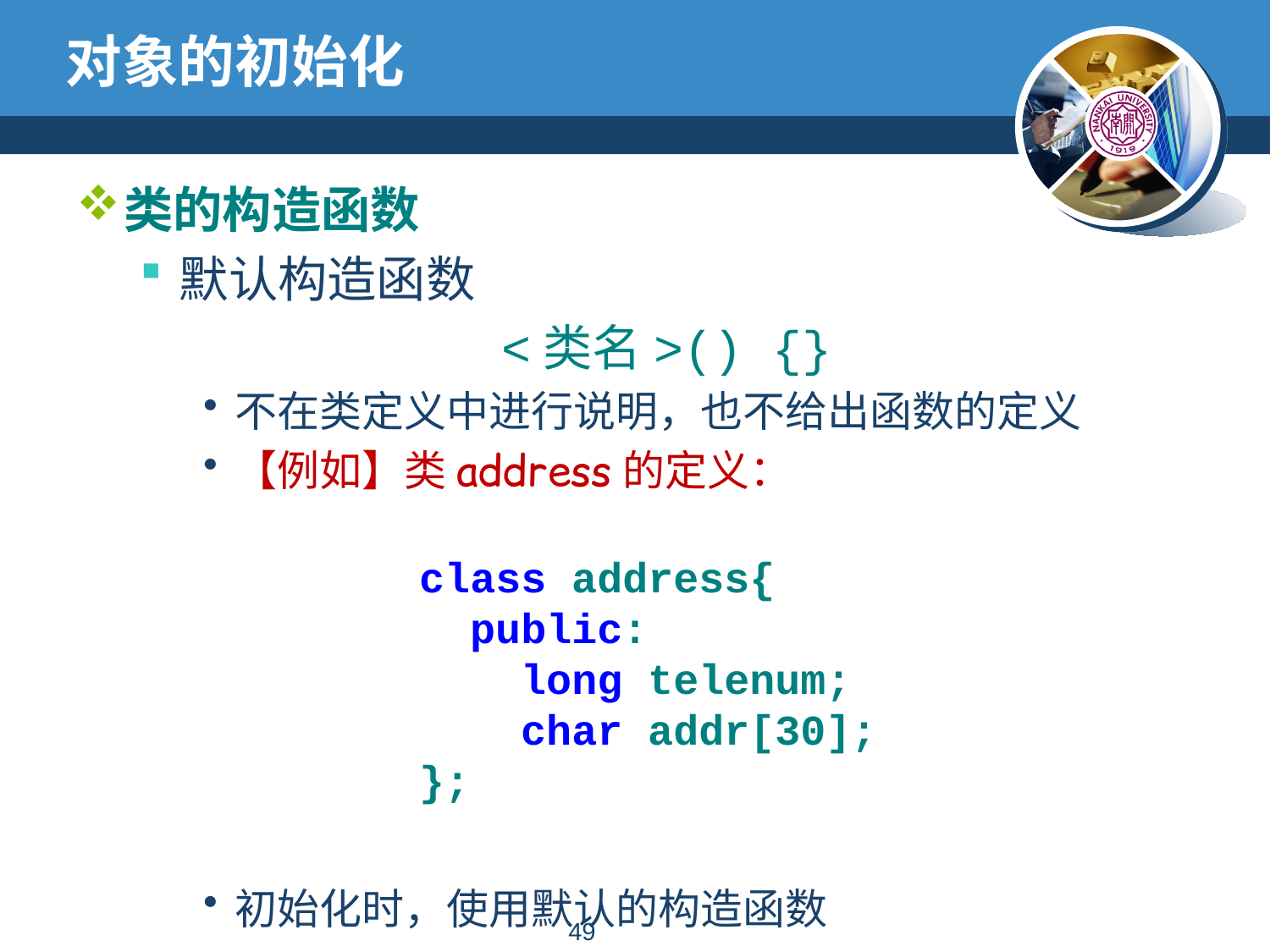

# 对象的初始化
类的构造函数
默认构造函数
<类名>() {}
不在类定义中进行说明，也不给出函数的定义
【例如】类address的定义：

初始化时，使用默认的构造函数
class address{
  public:
    long telenum;
    char addr[30];
};
49